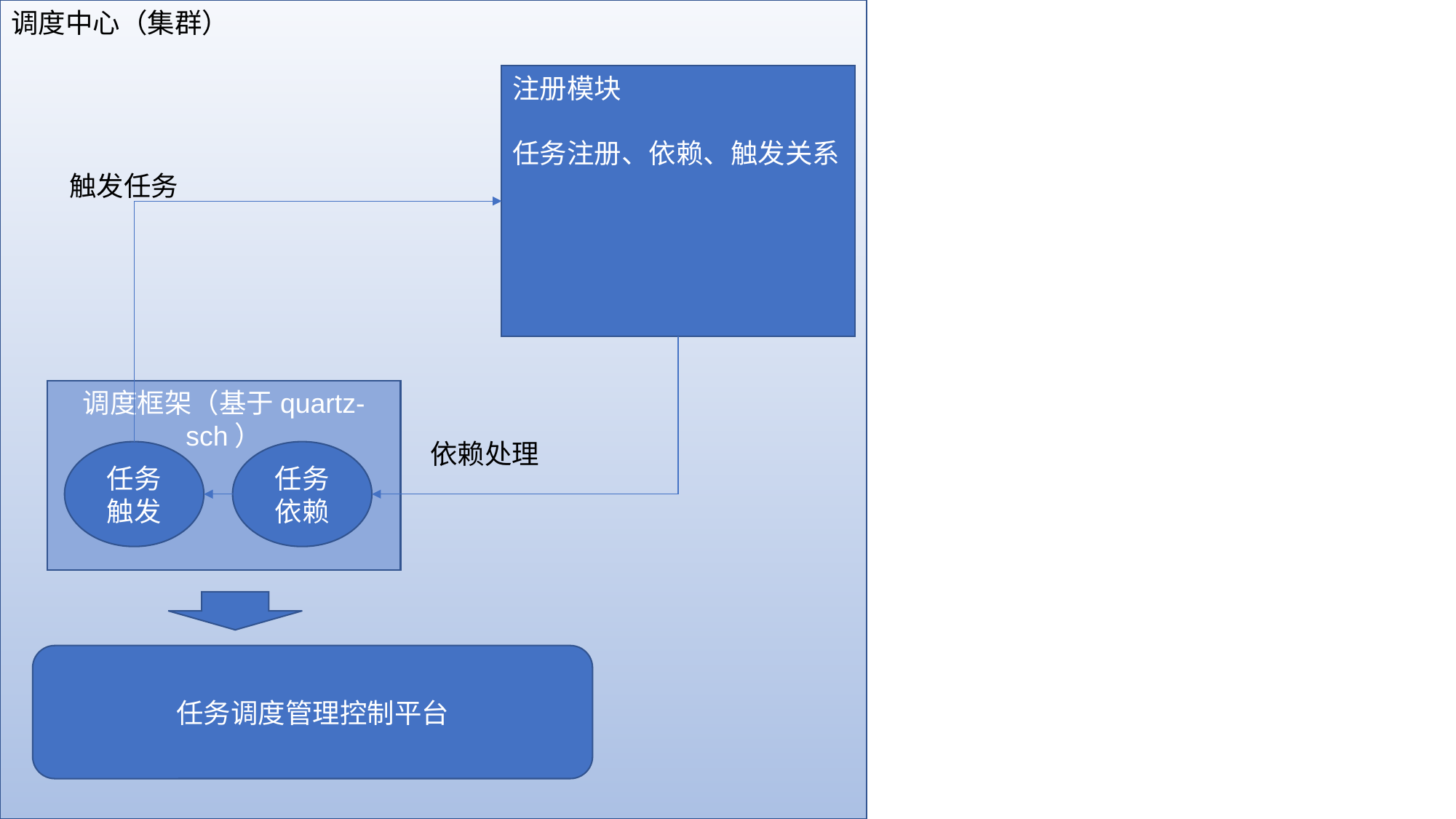

调度中心（集群）
注册模块

任务注册、依赖、触发关系
触发任务
调度框架（基于quartz-sch）
依赖处理
任务依赖
任务触发

任务调度管理控制平台